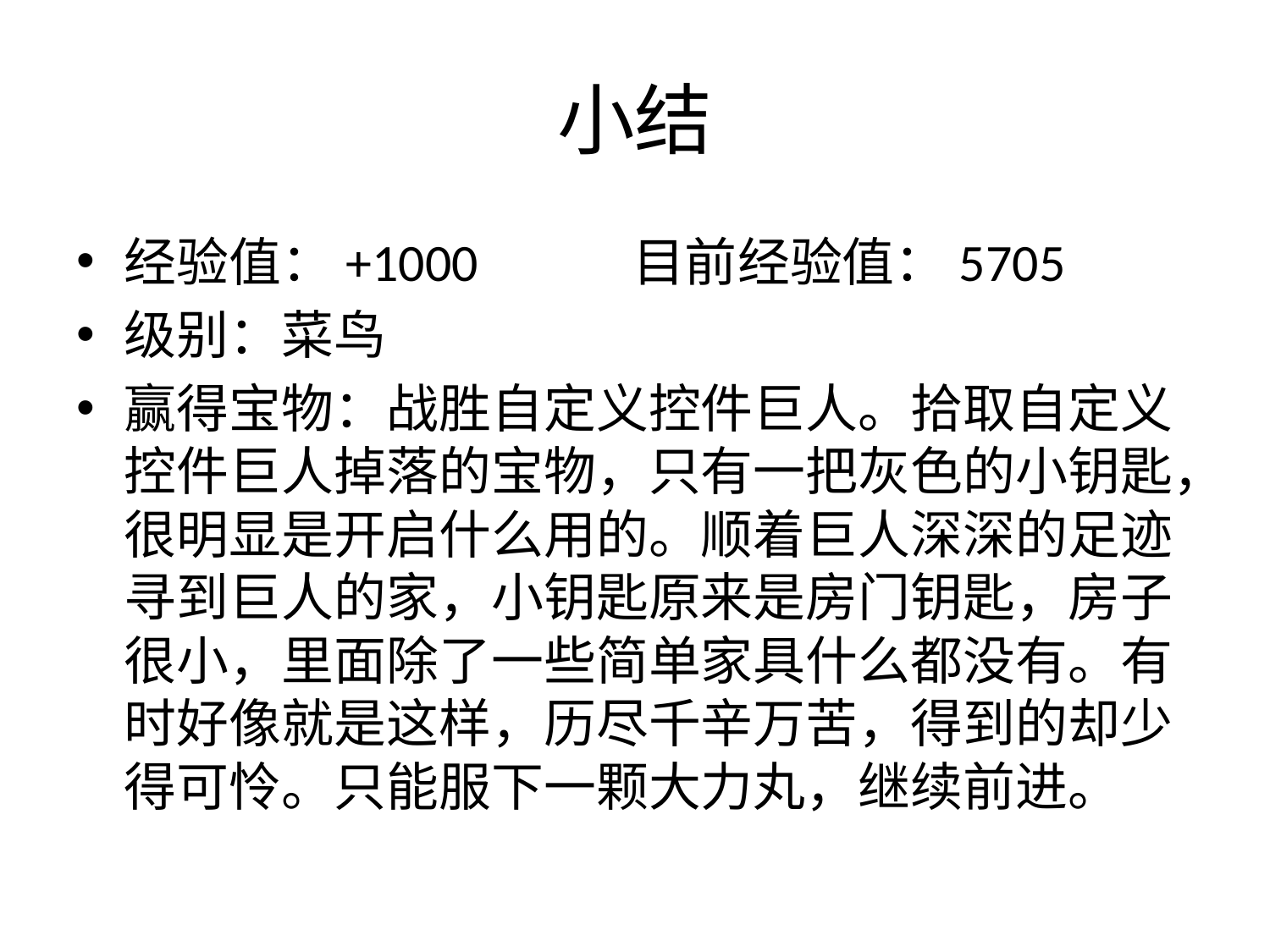

# 小结
经验值：+1000            目前经验值：5705
级别：菜鸟
赢得宝物：战胜自定义控件巨人。拾取自定义控件巨人掉落的宝物，只有一把灰色的小钥匙，很明显是开启什么用的。顺着巨人深深的足迹寻到巨人的家，小钥匙原来是房门钥匙，房子很小，里面除了一些简单家具什么都没有。有时好像就是这样，历尽千辛万苦，得到的却少得可怜。只能服下一颗大力丸，继续前进。